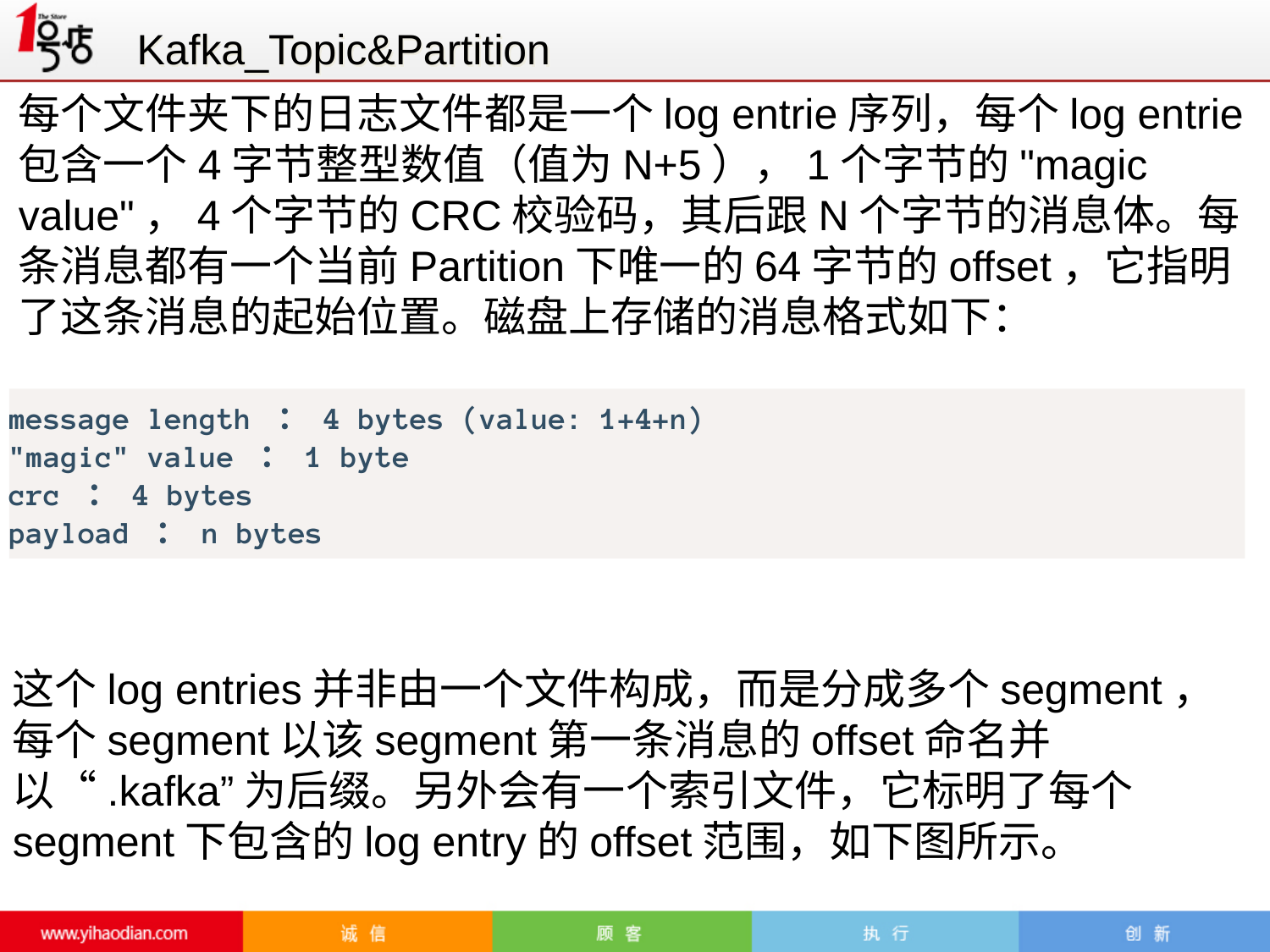

Kafka_Topic&Partition
每个文件夹下的日志文件都是一个log entrie序列，每个log entrie包含一个4字节整型数值（值为N+5），1个字节的"magic value"，4个字节的CRC校验码，其后跟N个字节的消息体。每条消息都有一个当前Partition下唯一的64字节的offset，它指明了这条消息的起始位置。磁盘上存储的消息格式如下：
message length ： 4 bytes (value: 1+4+n)
"magic" value ： 1 byte
crc ： 4 bytes
payload ： n bytes
这个log entries并非由一个文件构成，而是分成多个segment，每个segment以该segment第一条消息的offset命名并以“.kafka”为后缀。另外会有一个索引文件，它标明了每个segment下包含的log entry的offset范围，如下图所示。